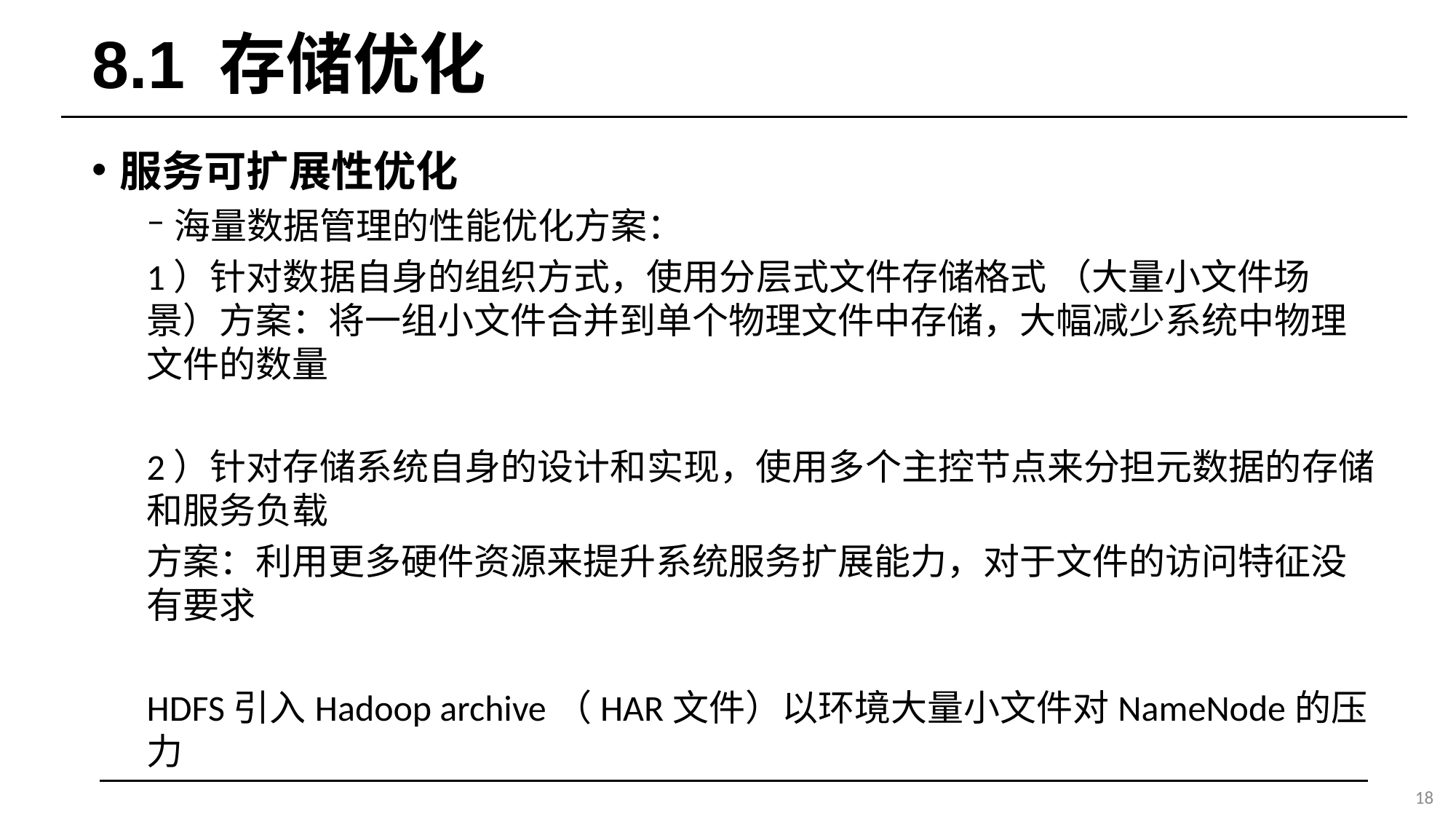

# 8.1 存储优化
服务可扩展性优化
海量数据管理的性能优化方案：
1）针对数据自身的组织方式，使用分层式文件存储格式 （大量小文件场景）方案：将一组小文件合并到单个物理文件中存储，大幅减少系统中物理文件的数量

2）针对存储系统自身的设计和实现，使用多个主控节点来分担元数据的存储和服务负载
方案：利用更多硬件资源来提升系统服务扩展能力，对于文件的访问特征没有要求

HDFS引入Hadoop archive（HAR文件）以环境大量小文件对NameNode的压力
18